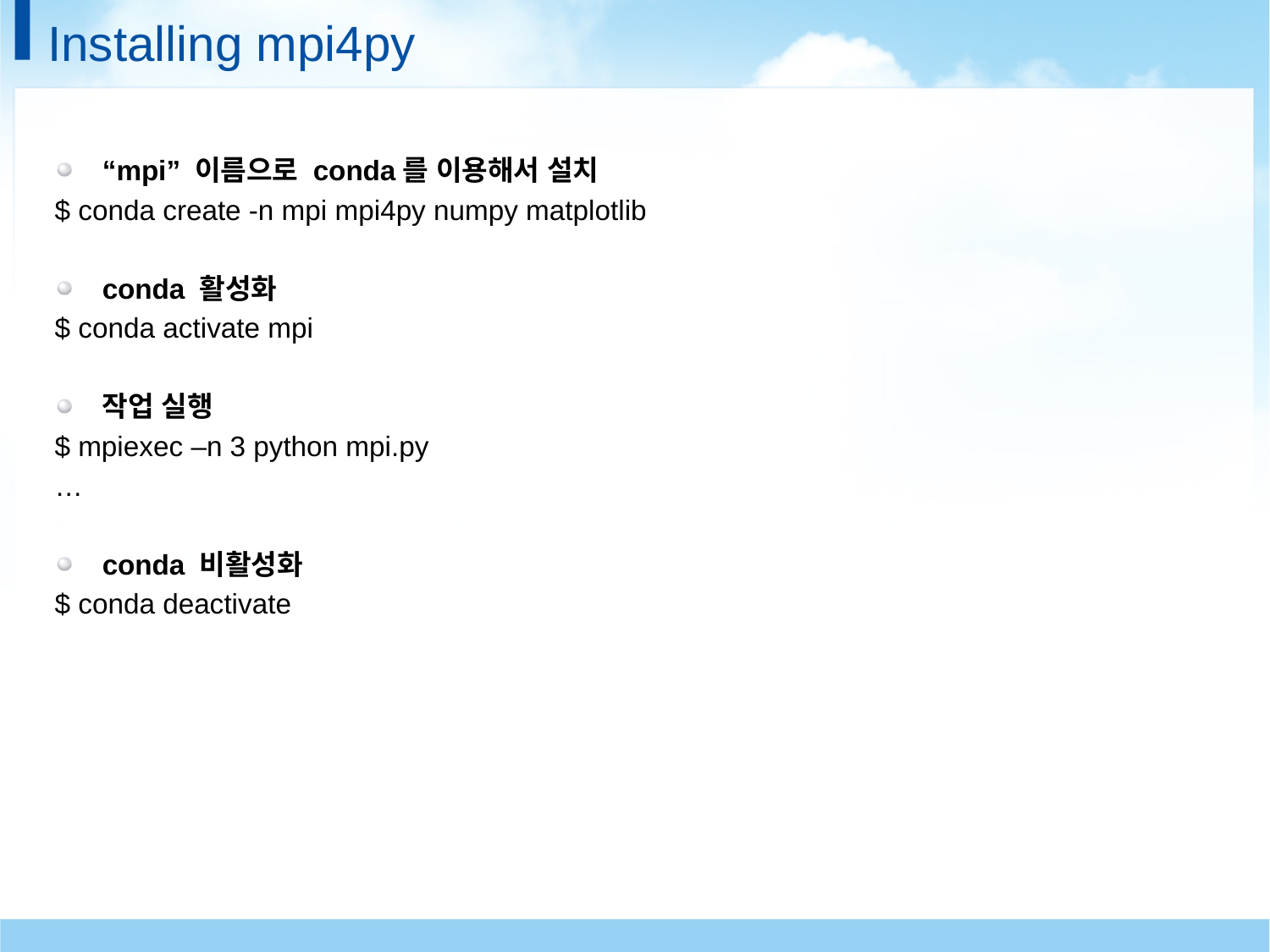

# Installing mpi4py
“mpi” 이름으로 conda를 이용해서 설치
$ conda create -n mpi mpi4py numpy matplotlib

conda 활성화
$ conda activate mpi

작업 실행
$ mpiexec –n 3 python mpi.py
…

conda 비활성화
$ conda deactivate